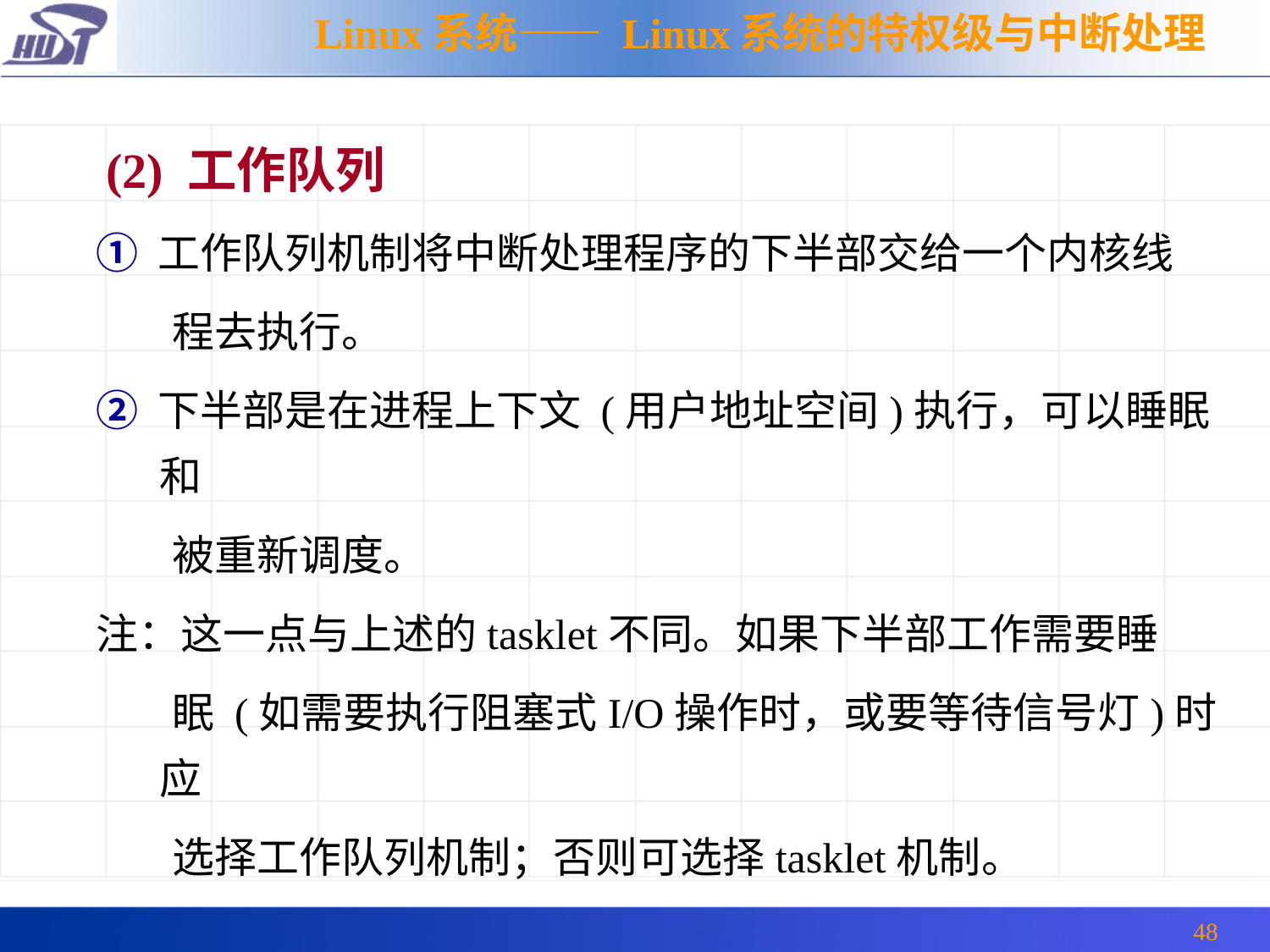

Linux系统—— Linux系统的特权级与中断处理
      (2) 工作队列
① 工作队列机制将中断处理程序的下半部交给一个内核线
       程去执行。
② 下半部是在进程上下文 (用户地址空间)执行，可以睡眠和
       被重新调度。
注：这一点与上述的tasklet不同。如果下半部工作需要睡
       眠 (如需要执行阻塞式I/O操作时，或要等待信号灯)时应
       选择工作队列机制；否则可选择tasklet机制。
48